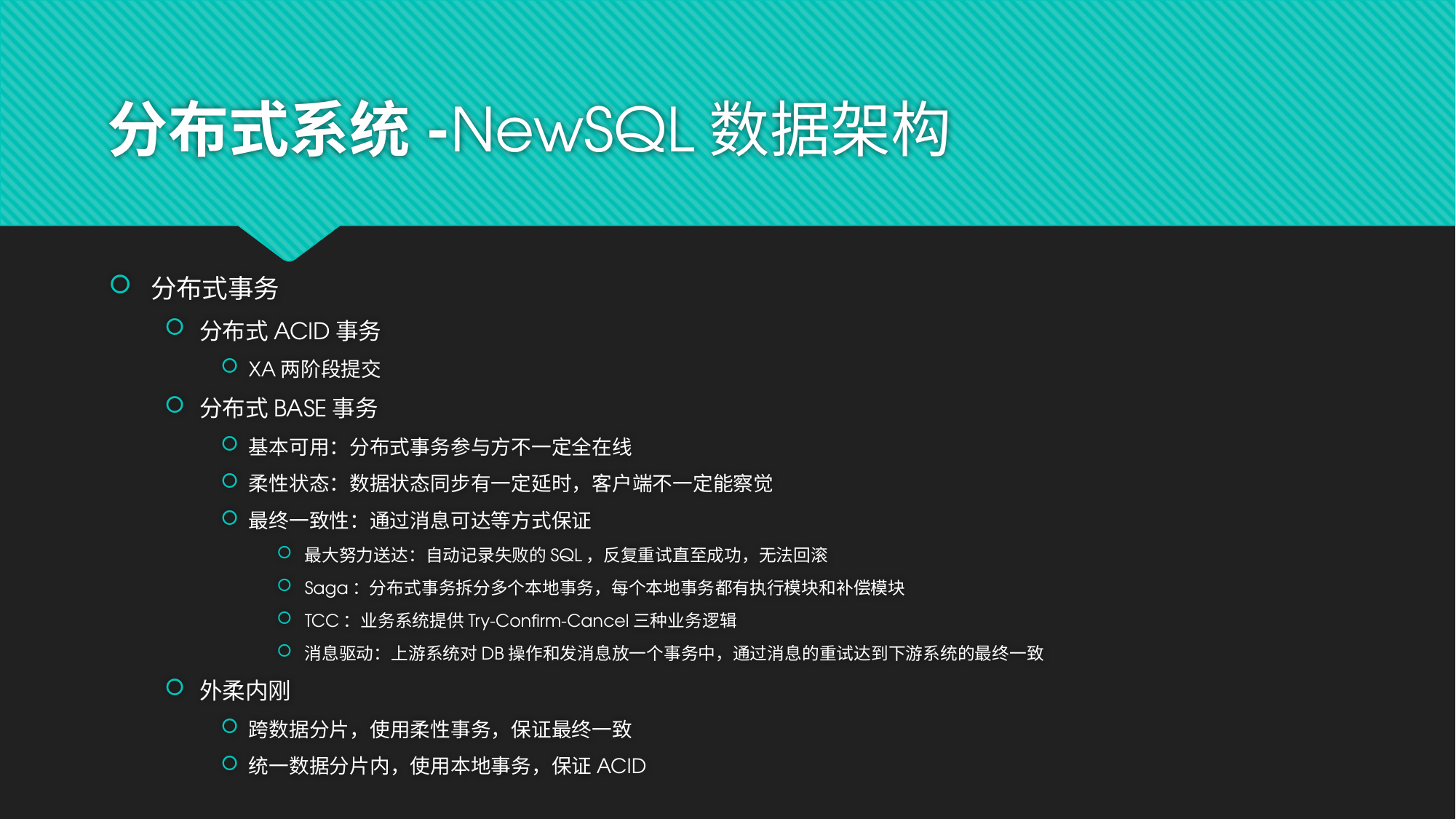

# 分布式系统-NewSQL数据架构
分布式事务
分布式ACID事务
XA两阶段提交
分布式BASE事务
基本可用：分布式事务参与方不一定全在线
柔性状态：数据状态同步有一定延时，客户端不一定能察觉
最终一致性：通过消息可达等方式保证
最大努力送达：自动记录失败的SQL，反复重试直至成功，无法回滚
Saga：分布式事务拆分多个本地事务，每个本地事务都有执行模块和补偿模块
TCC：业务系统提供Try-Confirm-Cancel三种业务逻辑
消息驱动：上游系统对DB操作和发消息放一个事务中，通过消息的重试达到下游系统的最终一致
外柔内刚
跨数据分片，使用柔性事务，保证最终一致
统一数据分片内，使用本地事务，保证ACID